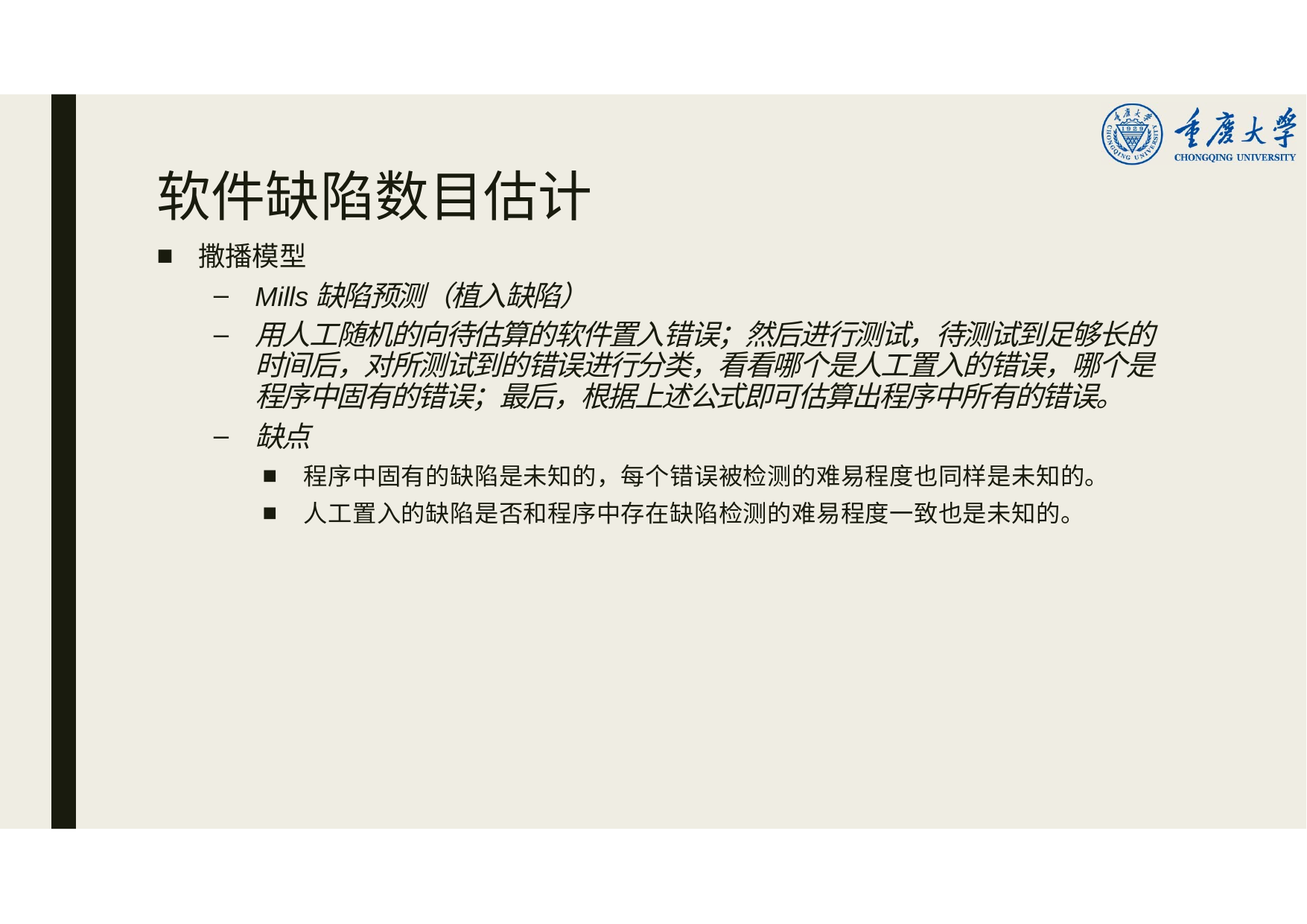

# 软件缺陷数目估计
撒播模型
Mills缺陷预测（植入缺陷）
用人工随机的向待估算的软件置入错误；然后进行测试，待测试到足够长的 时间后，对所测试到的错误进行分类，看看哪个是人工置入的错误，哪个是 程序中固有的错误；最后，根据上述公式即可估算出程序中所有的错误。
缺点
程序中固有的缺陷是未知的，每个错误被检测的难易程度也同样是未知的。
人工置入的缺陷是否和程序中存在缺陷检测的难易程度一致也是未知的。